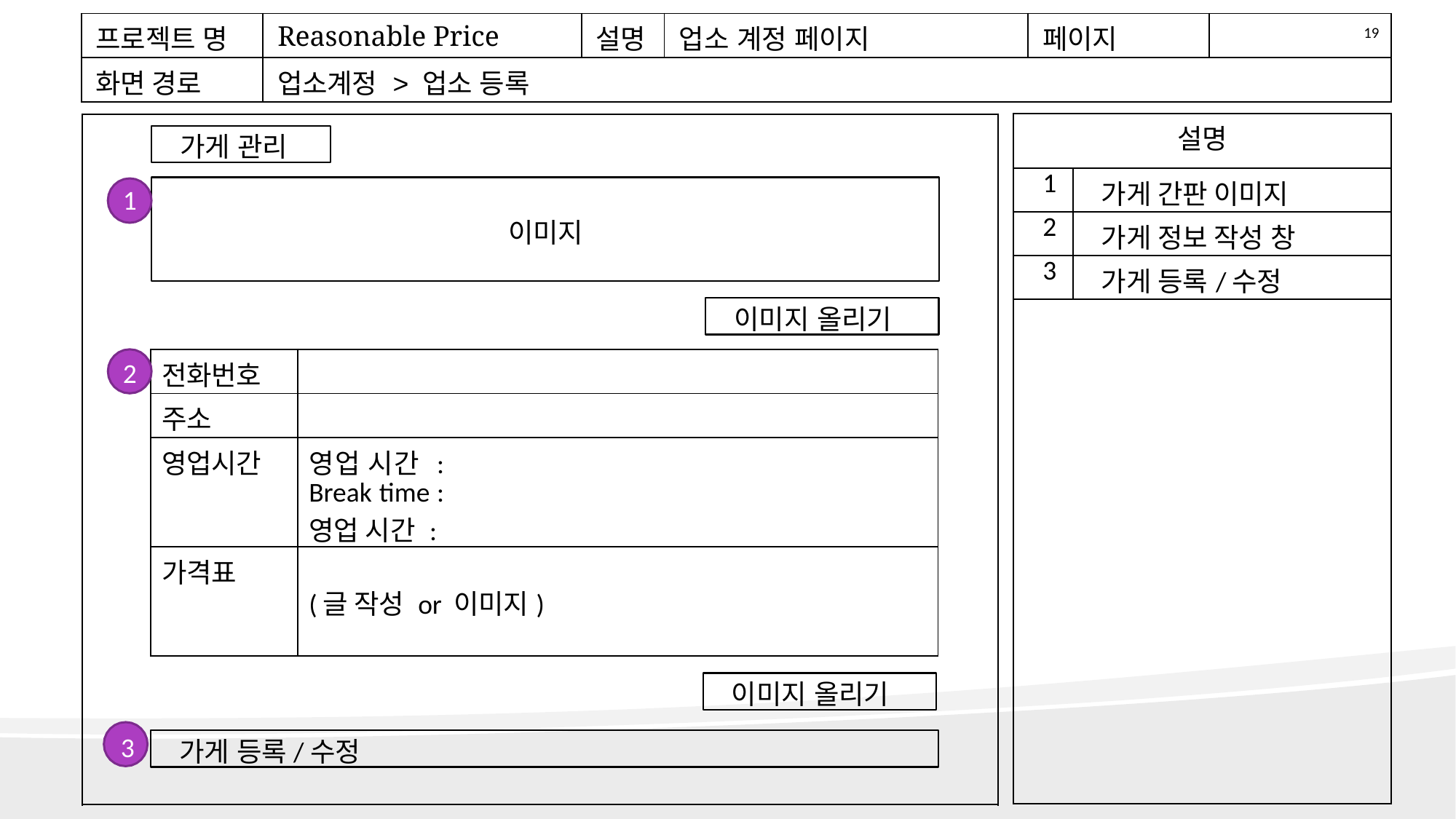

| 프로젝트 명 | Reasonable Price | 설명 | 업소 계정 페이지 | 페이지 | 19 |
| --- | --- | --- | --- | --- | --- |
| 화면 경로 | 업소계정 > 업소 등록 |  |  |  |  |

| 설명 |  |
| --- | --- |
| 1 | 가게 간판 이미지 |
| 2 | 가게 정보 작성 창 |
| 3 | 가게 등록/수정 |
|  |  |
가게 관리

이미지

1
이미지 올리기

| 전화번호 |  |
| --- | --- |
| 주소 |  |
| 영업시간 | 영업 시간 : Break time : 영업 시간 : |
| 가격표 | (글 작성 or 이미지) |
2
이미지 올리기

3
가게 등록/수정